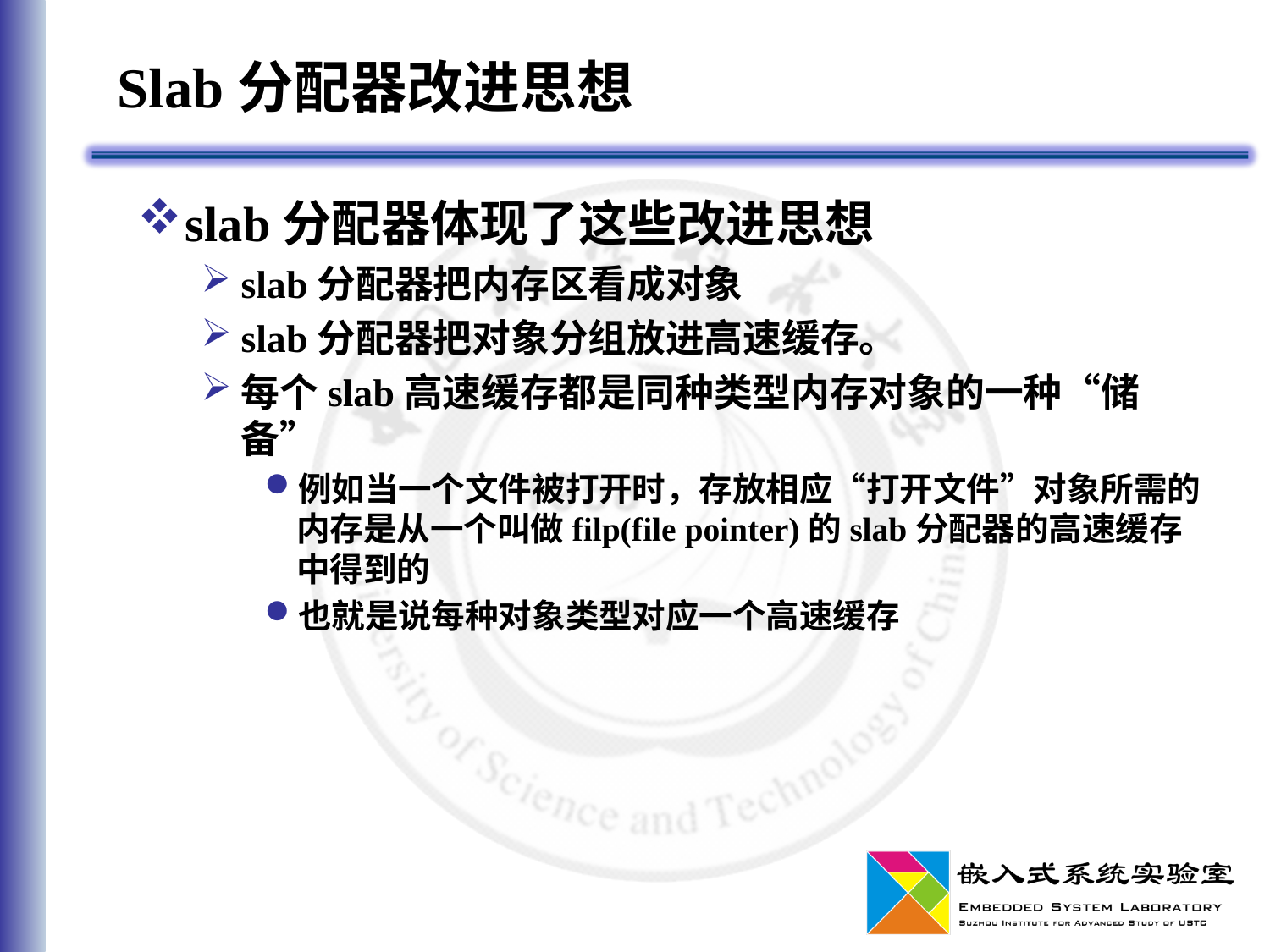

# Slab分配器改进思想
slab分配器体现了这些改进思想
slab分配器把内存区看成对象
slab分配器把对象分组放进高速缓存。
每个slab高速缓存都是同种类型内存对象的一种“储备”
例如当一个文件被打开时，存放相应“打开文件”对象所需的内存是从一个叫做filp(file pointer)的slab分配器的高速缓存中得到的
也就是说每种对象类型对应一个高速缓存